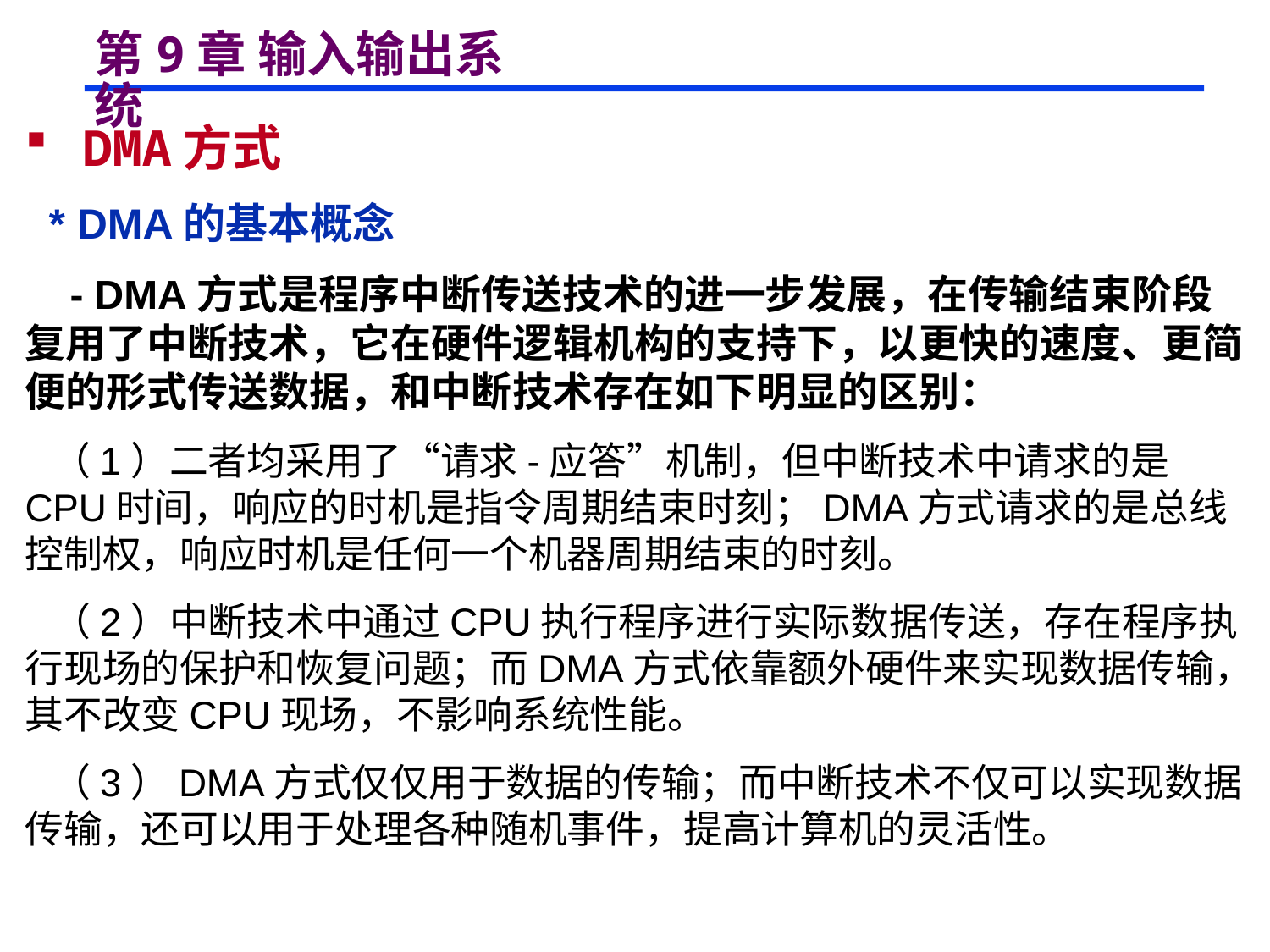

# 第9章 输入输出系统
 DMA方式
  * DMA的基本概念
    - DMA方式是程序中断传送技术的进一步发展，在传输结束阶段复用了中断技术，它在硬件逻辑机构的支持下，以更快的速度、更简便的形式传送数据，和中断技术存在如下明显的区别：
  （1）二者均采用了“请求-应答”机制，但中断技术中请求的是CPU时间，响应的时机是指令周期结束时刻；DMA方式请求的是总线控制权，响应时机是任何一个机器周期结束的时刻。
  （2）中断技术中通过CPU执行程序进行实际数据传送，存在程序执行现场的保护和恢复问题；而DMA方式依靠额外硬件来实现数据传输，其不改变CPU现场，不影响系统性能。
  （3）DMA方式仅仅用于数据的传输；而中断技术不仅可以实现数据传输，还可以用于处理各种随机事件，提高计算机的灵活性。